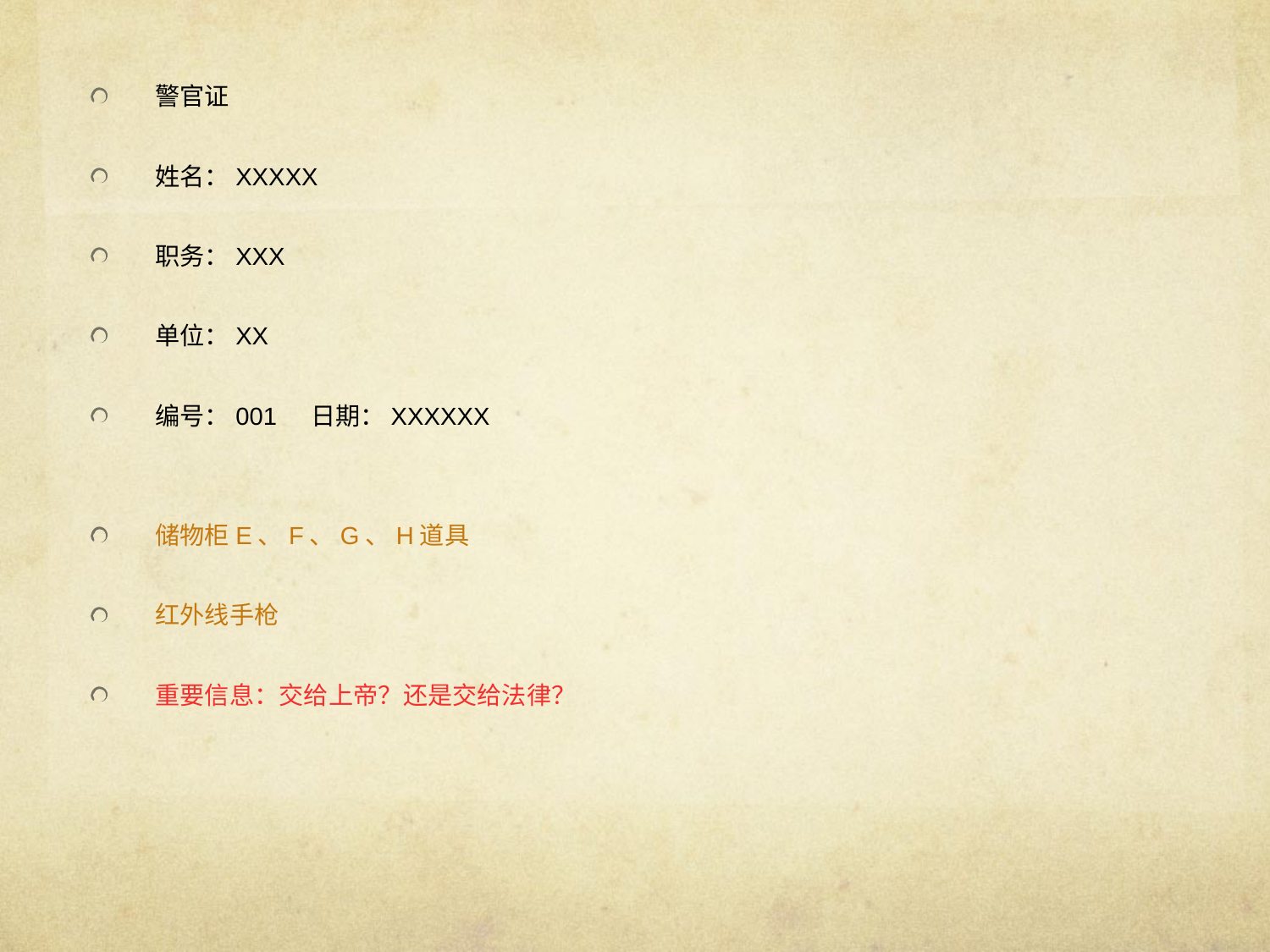

警官证
姓名：XXXXX
职务：XXX
单位：XX
编号：001    日期：XXXXXX

储物柜E、F、G、H道具
红外线手枪
重要信息：交给上帝？还是交给法律？